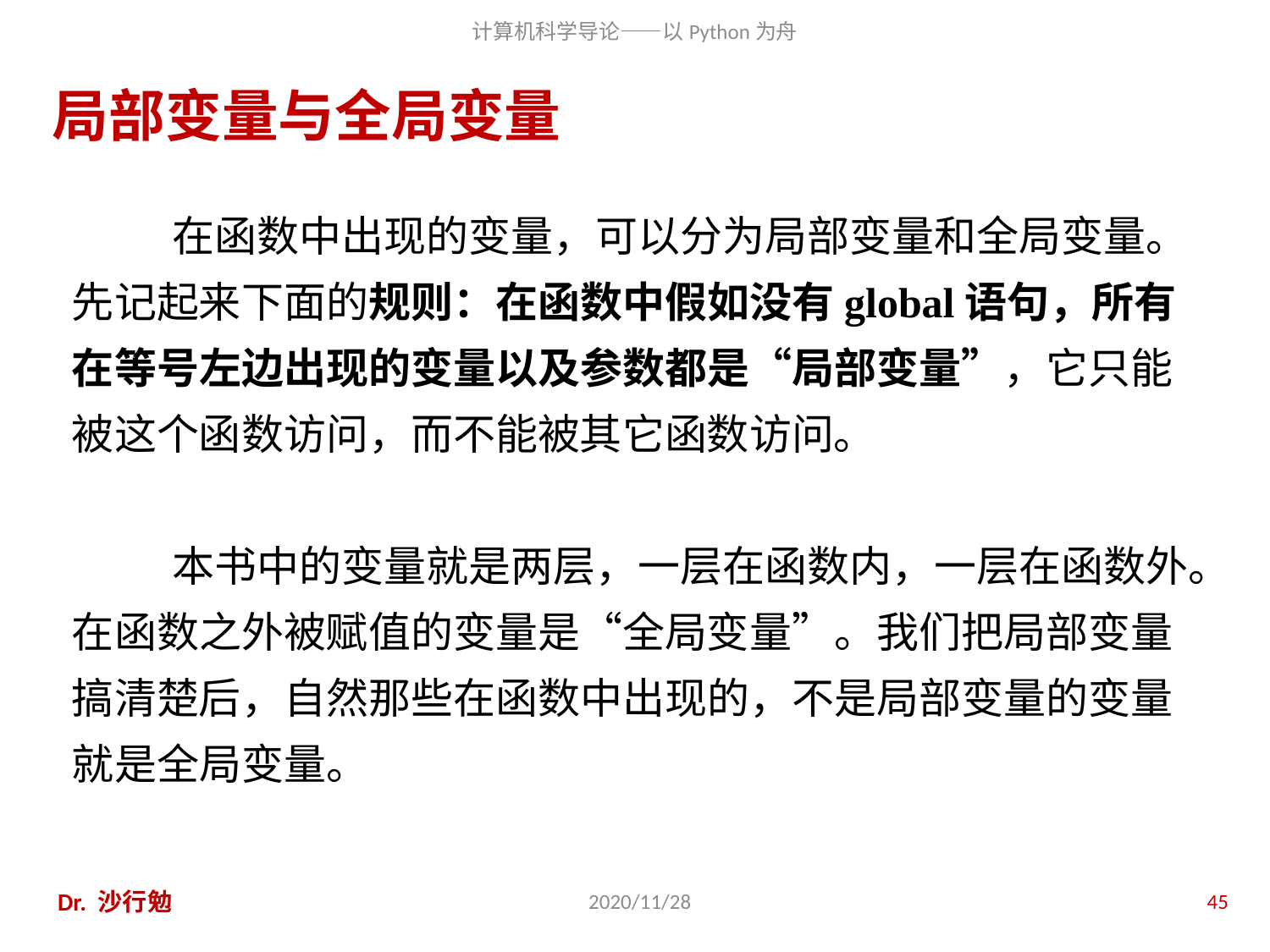

# 局部变量与全局变量
在函数中出现的变量，可以分为局部变量和全局变量。先记起来下面的规则：在函数中假如没有global语句，所有在等号左边出现的变量以及参数都是“局部变量”，它只能被这个函数访问，而不能被其它函数访问。

本书中的变量就是两层，一层在函数内，一层在函数外。在函数之外被赋值的变量是“全局变量”。我们把局部变量搞清楚后，自然那些在函数中出现的，不是局部变量的变量就是全局变量。

Dr. 沙行勉
2020/11/28
45